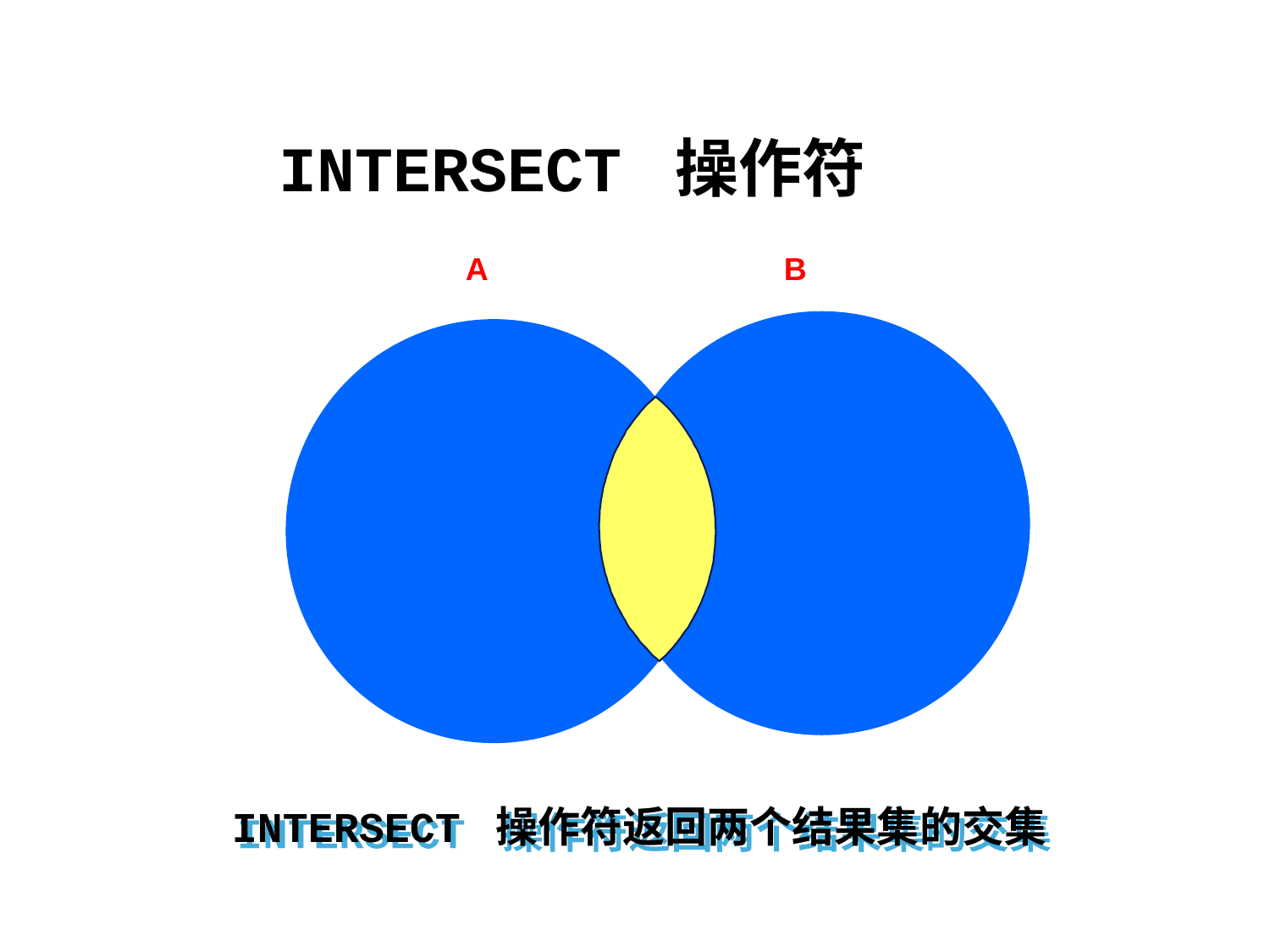

# INTERSECT 操作符

A

B

INTERSECT 操作符返回两个结果集的交集